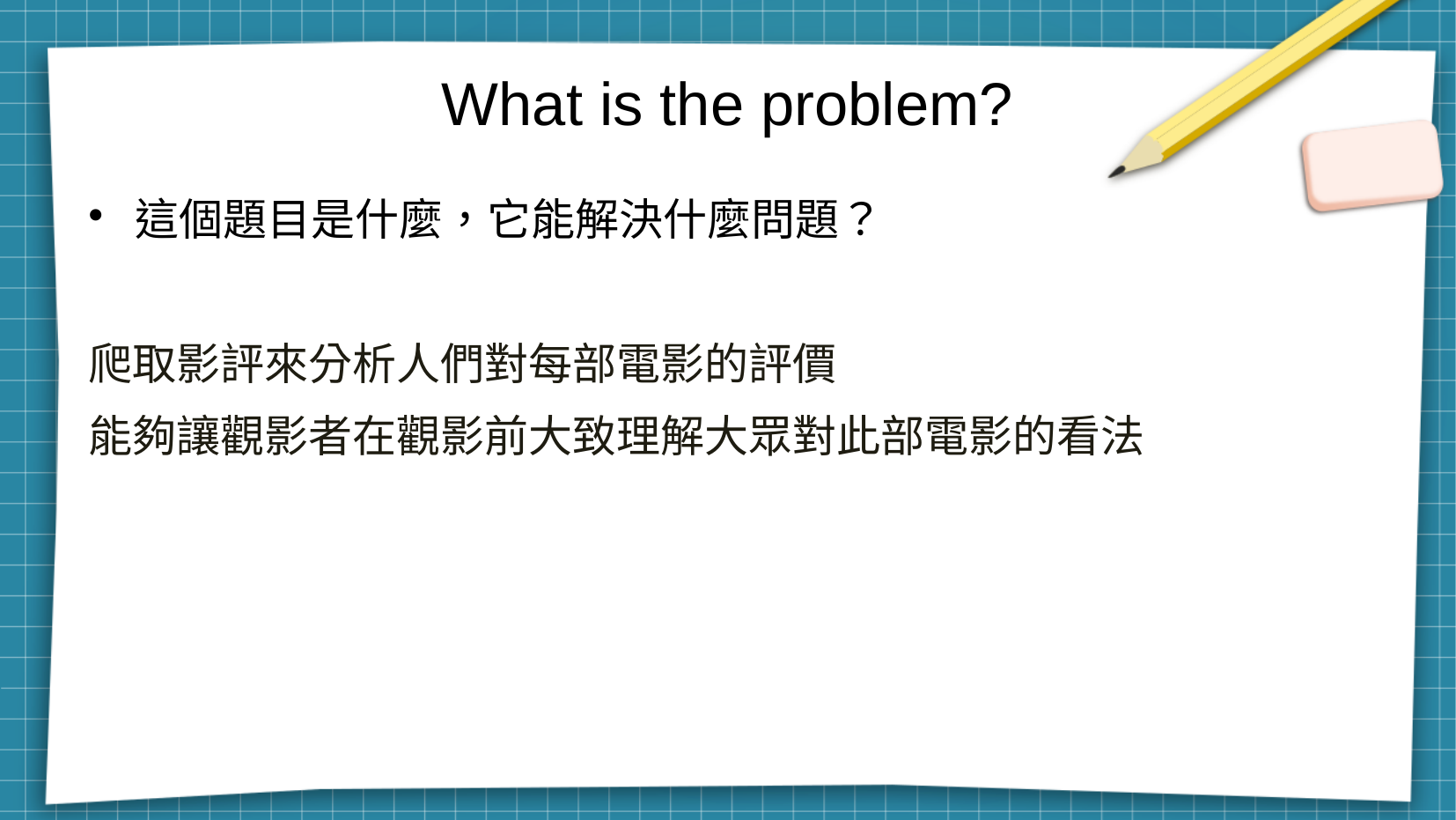

What is the problem?
這個題目是什麼，它能解決什麼問題？

爬取影評來分析人們對每部電影的評價
能夠讓觀影者在觀影前大致理解大眾對此部電影的看法